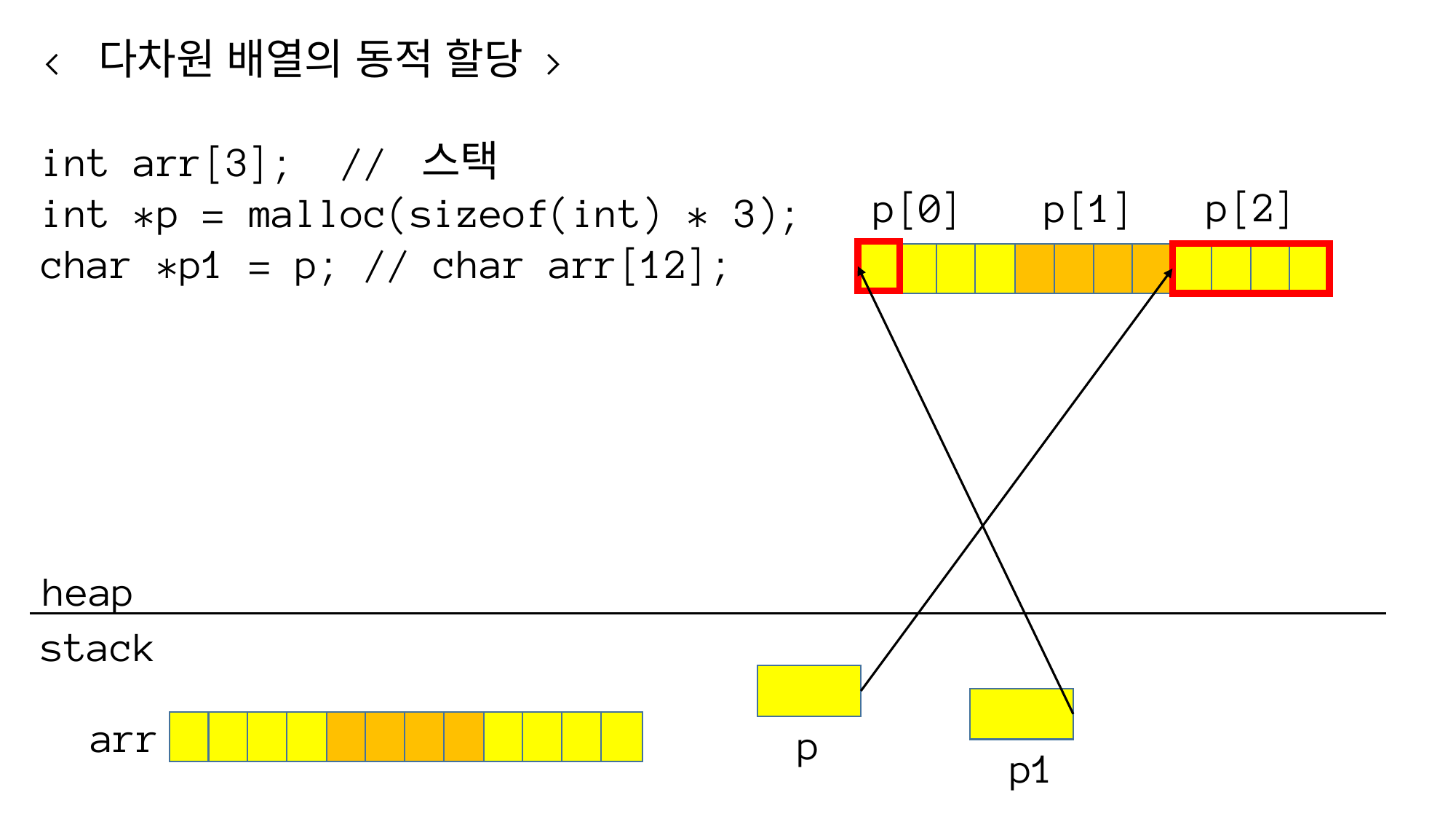

< 다차원 배열의 동적 할당 >

int arr[3];  // 스택
int *p = malloc(sizeof(int) * 3);
char *p1 = p; // char arr[12];
p[2]
p[0]
p[1]

heap
stack

arr

p
p1